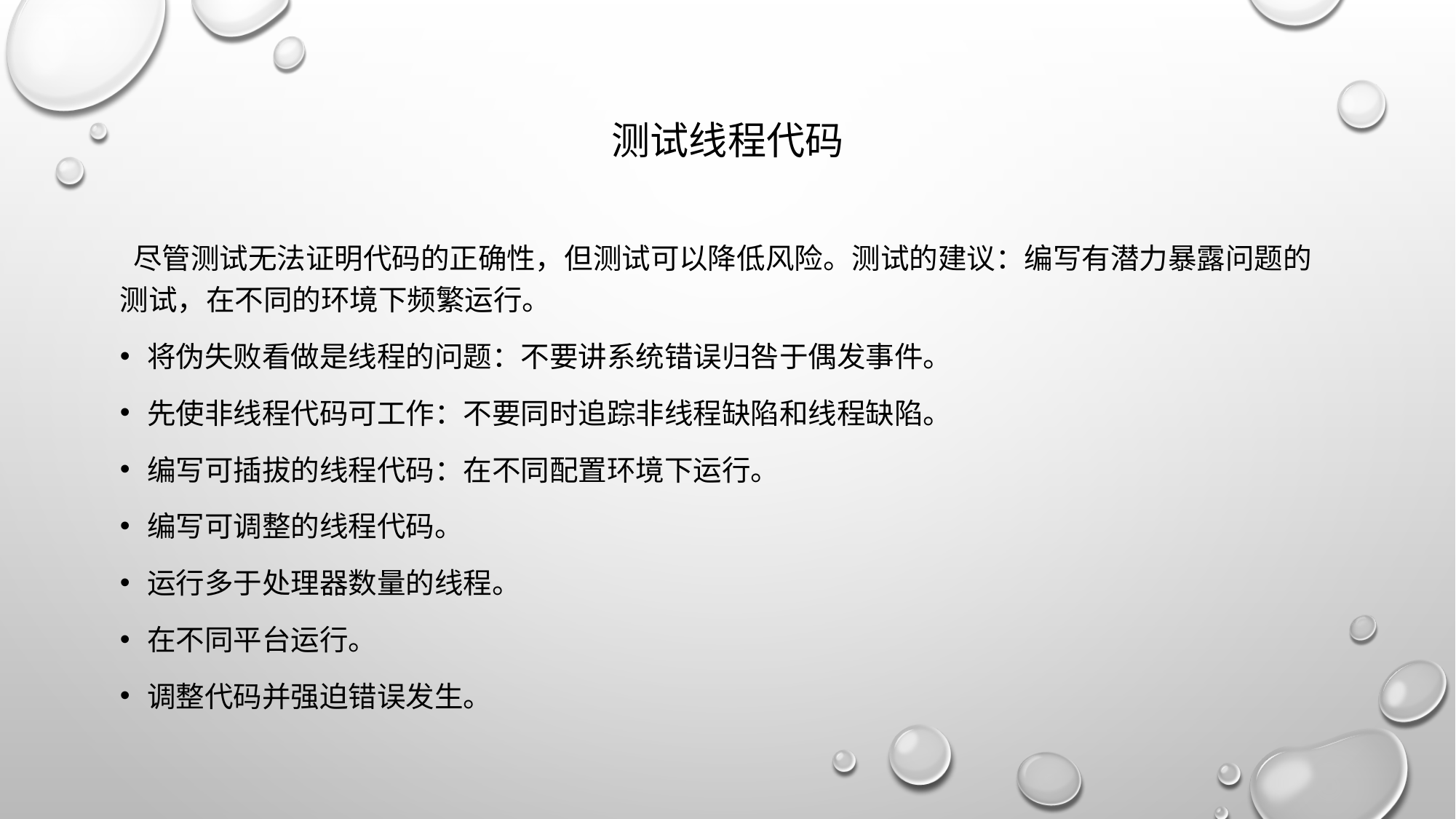

# 测试线程代码
 尽管测试无法证明代码的正确性，但测试可以降低风险。测试的建议：编写有潜力暴露问题的测试，在不同的环境下频繁运行。
将伪失败看做是线程的问题：不要讲系统错误归咎于偶发事件。
先使非线程代码可工作：不要同时追踪非线程缺陷和线程缺陷。
编写可插拔的线程代码：在不同配置环境下运行。
编写可调整的线程代码。
运行多于处理器数量的线程。
在不同平台运行。
调整代码并强迫错误发生。